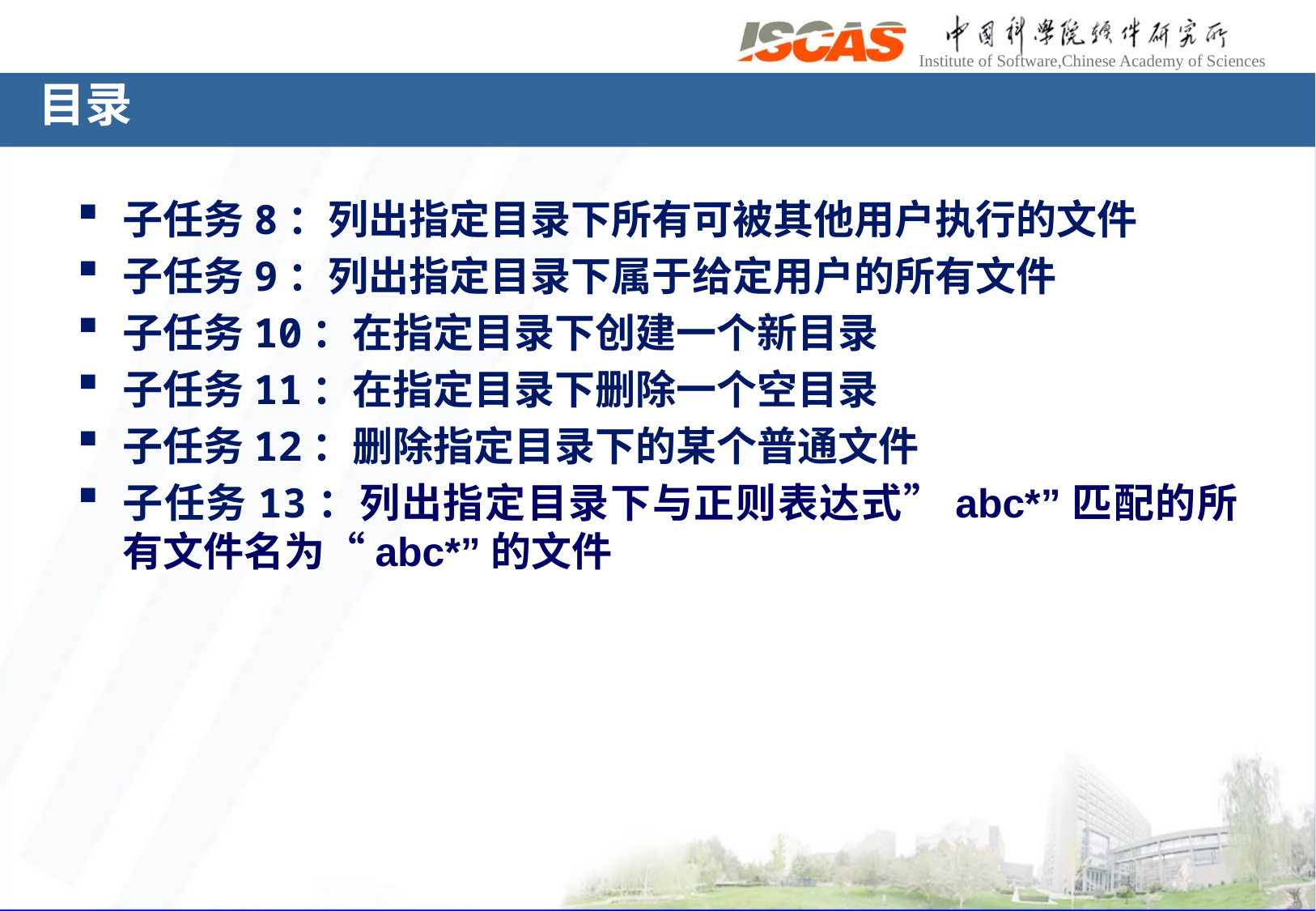

子任务8：列出指定目录下所有可被其他用户执行的文件
子任务9：列出指定目录下属于给定用户的所有文件
子任务10：在指定目录下创建一个新目录
子任务11：在指定目录下删除一个空目录
子任务12：删除指定目录下的某个普通文件
子任务13：列出指定目录下与正则表达式”abc*”匹配的所有文件名为“abc*”的文件

目录